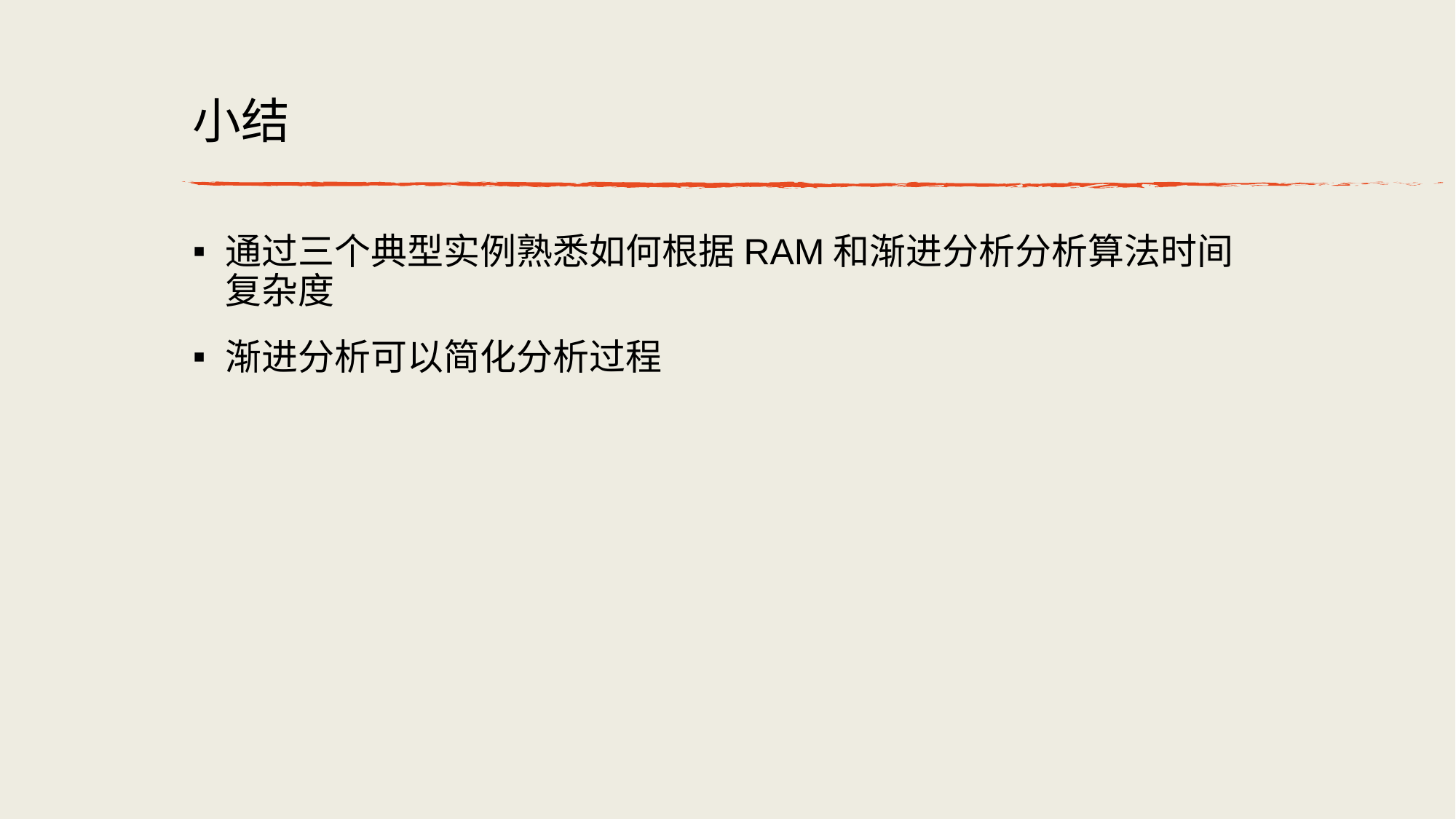

# 小结
通过三个典型实例熟悉如何根据RAM和渐进分析分析算法时间复杂度
渐进分析可以简化分析过程